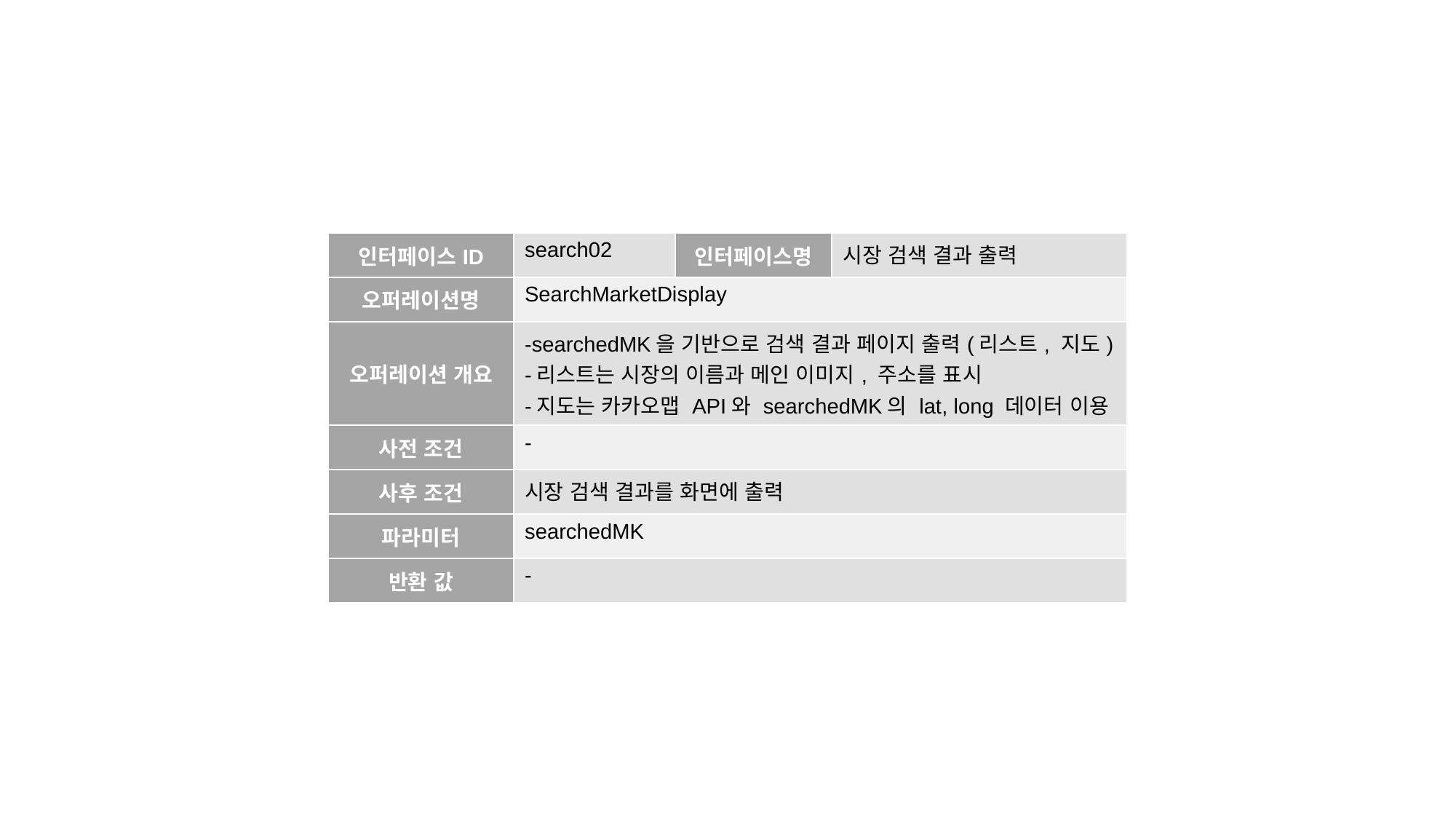

| 인터페이스ID | search02 | 인터페이스명 | 시장 검색 결과 출력 |
| --- | --- | --- | --- |
| 오퍼레이션명 | SearchMarketDisplay |  |  |
| 오퍼레이션 개요 | -searchedMK을 기반으로 검색 결과 페이지 출력(리스트, 지도) -리스트는 시장의 이름과 메인 이미지, 주소를 표시 -지도는 카카오맵 API와 searchedMK의 lat, long 데이터 이용 |  |  |
| 사전 조건 | - |  |  |
| 사후 조건 | 시장 검색 결과를 화면에 출력 |  |  |
| 파라미터 | searchedMK |  |  |
| 반환 값 | - |  |  |